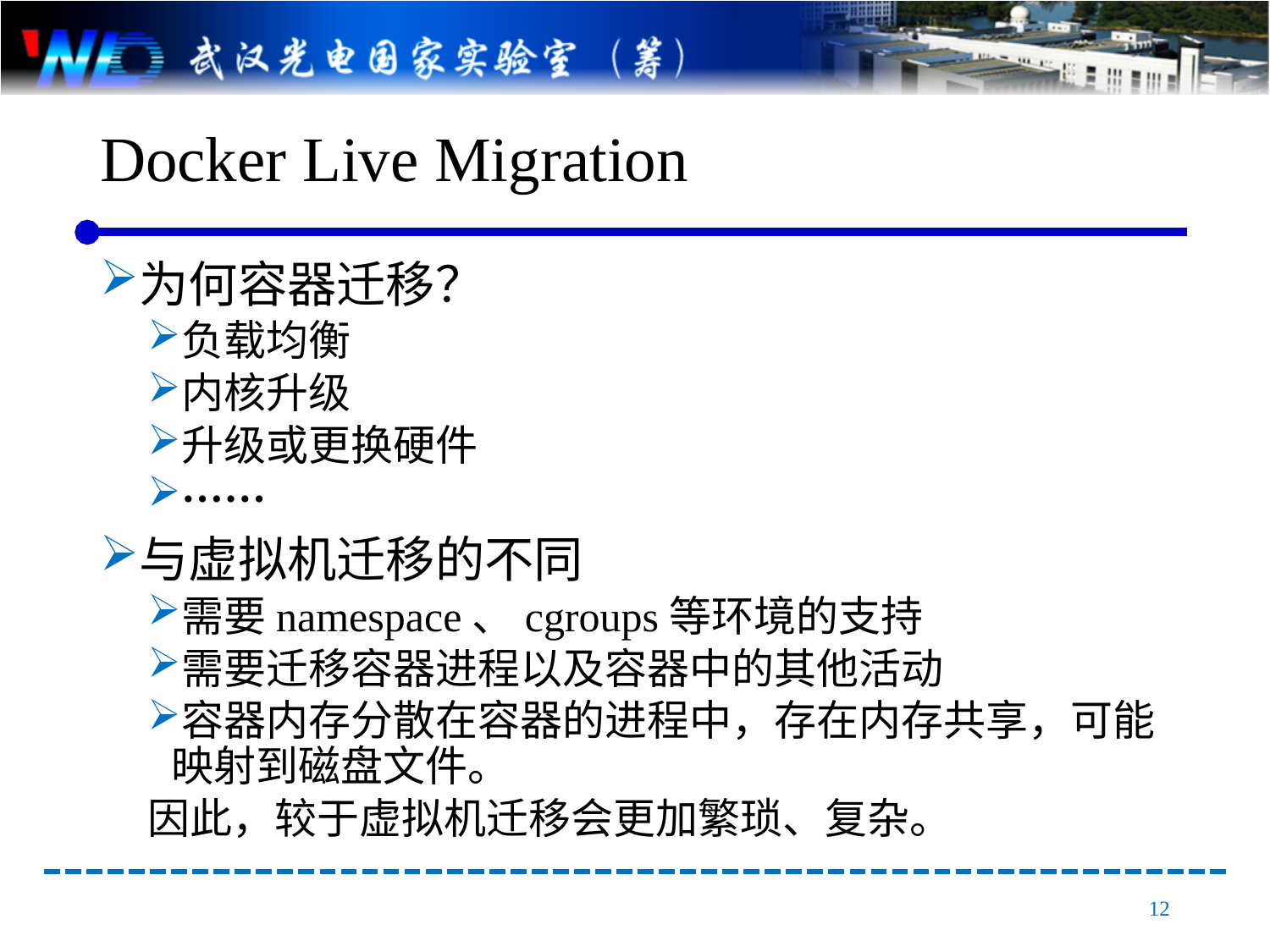

# Docker Live Migration
为何容器迁移？
负载均衡
内核升级
升级或更换硬件
······
与虚拟机迁移的不同
需要namespace、cgroups等环境的支持
需要迁移容器进程以及容器中的其他活动
容器内存分散在容器的进程中，存在内存共享，可能映射到磁盘文件。
因此，较于虚拟机迁移会更加繁琐、复杂。

12